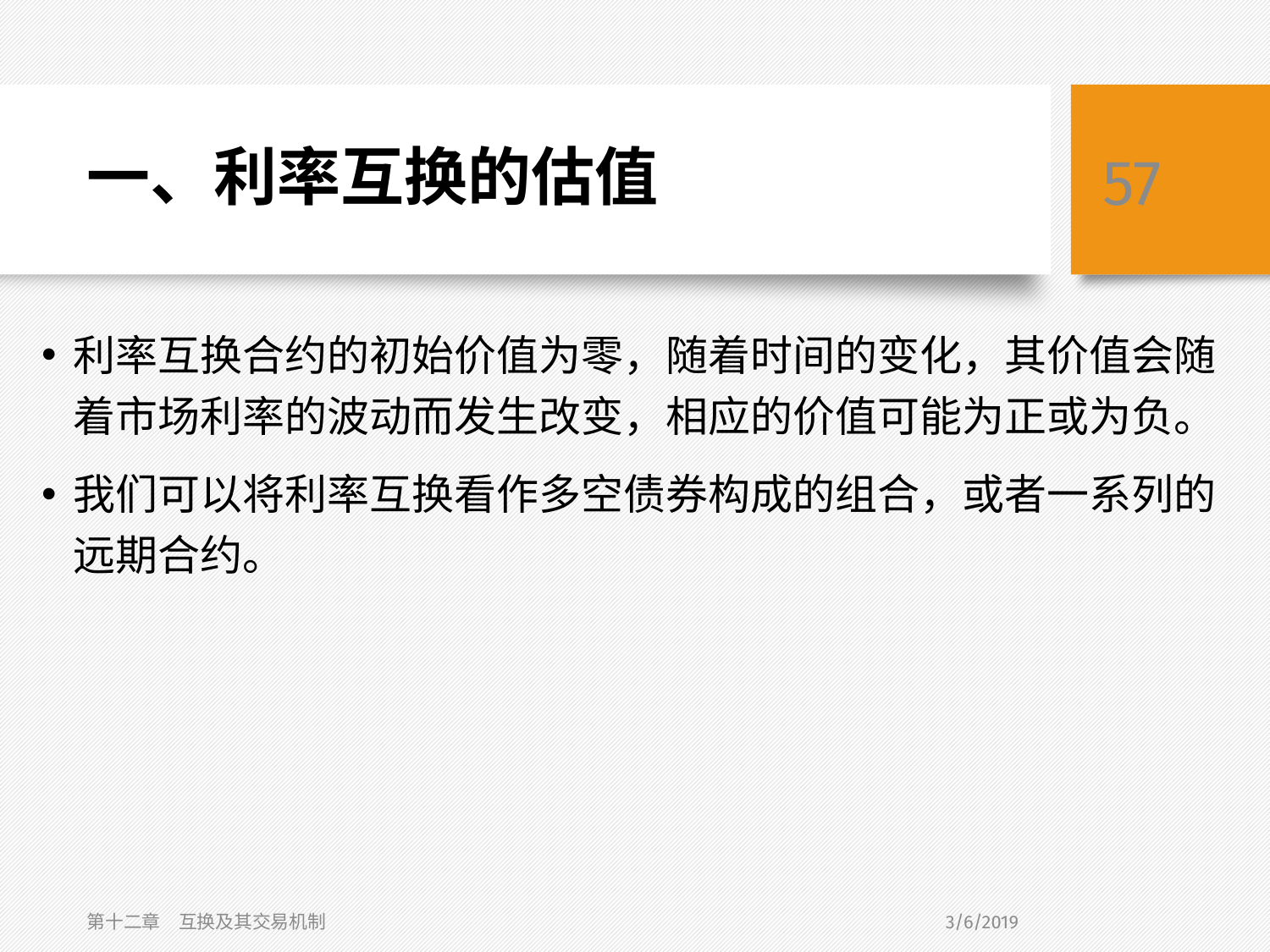

# 一、利率互换的估值
57
利率互换合约的初始价值为零，随着时间的变化，其价值会随着市场利率的波动而发生改变，相应的价值可能为正或为负。
我们可以将利率互换看作多空债券构成的组合，或者一系列的远期合约。

3/6/2019
第十二章　互换及其交易机制